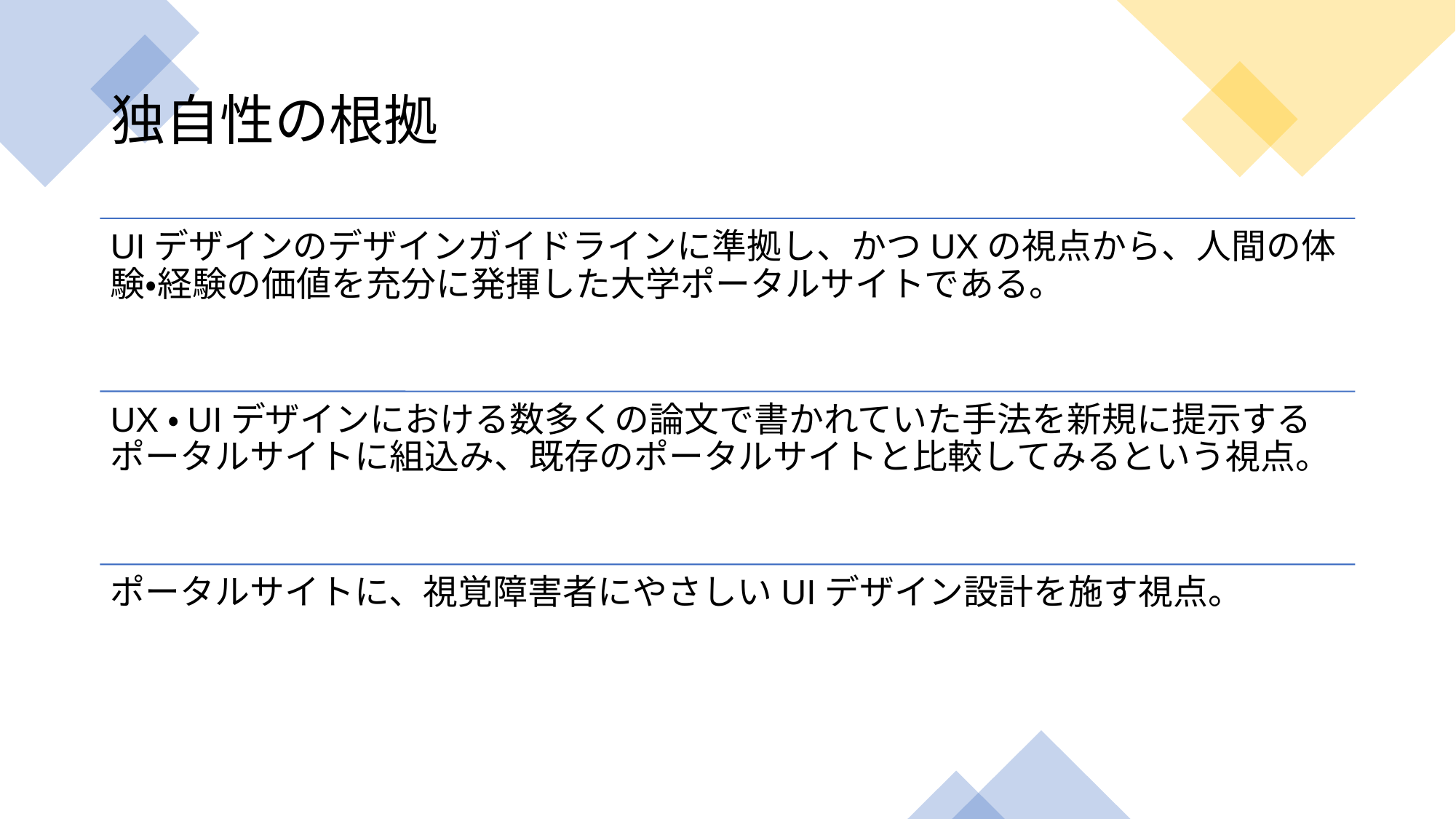

# 独自性の根拠

UIデザインのデザインガイドラインに準拠し、かつUXの視点から、人間の体験・経験の価値を充分に発揮した大学ポータルサイトである。
UX・UIデザインにおける数多くの論文で書かれていた手法を新規に提示するポータルサイトに組込み、既存のポータルサイトと比較してみるという視点。
ポータルサイトに、視覚障害者にやさしいUIデザイン設計を施す視点。